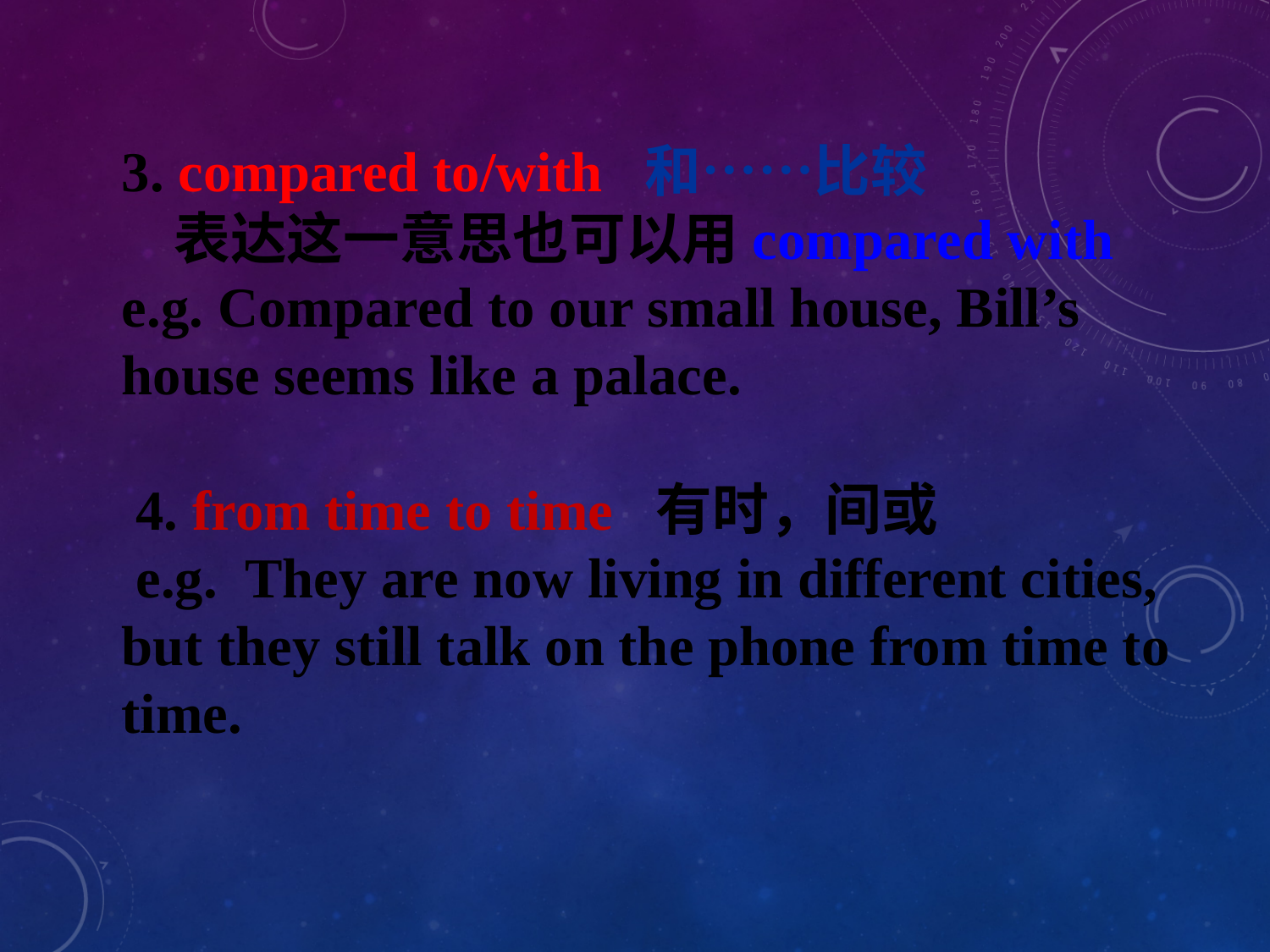

3. compared to/with  和……比较
   表达这一意思也可以用compared with
e.g. Compared to our small house, Bill’s house seems like a palace.

 4. from time to time  有时，间或
 e.g.  They are now living in different cities, but they still talk on the phone from time to time.